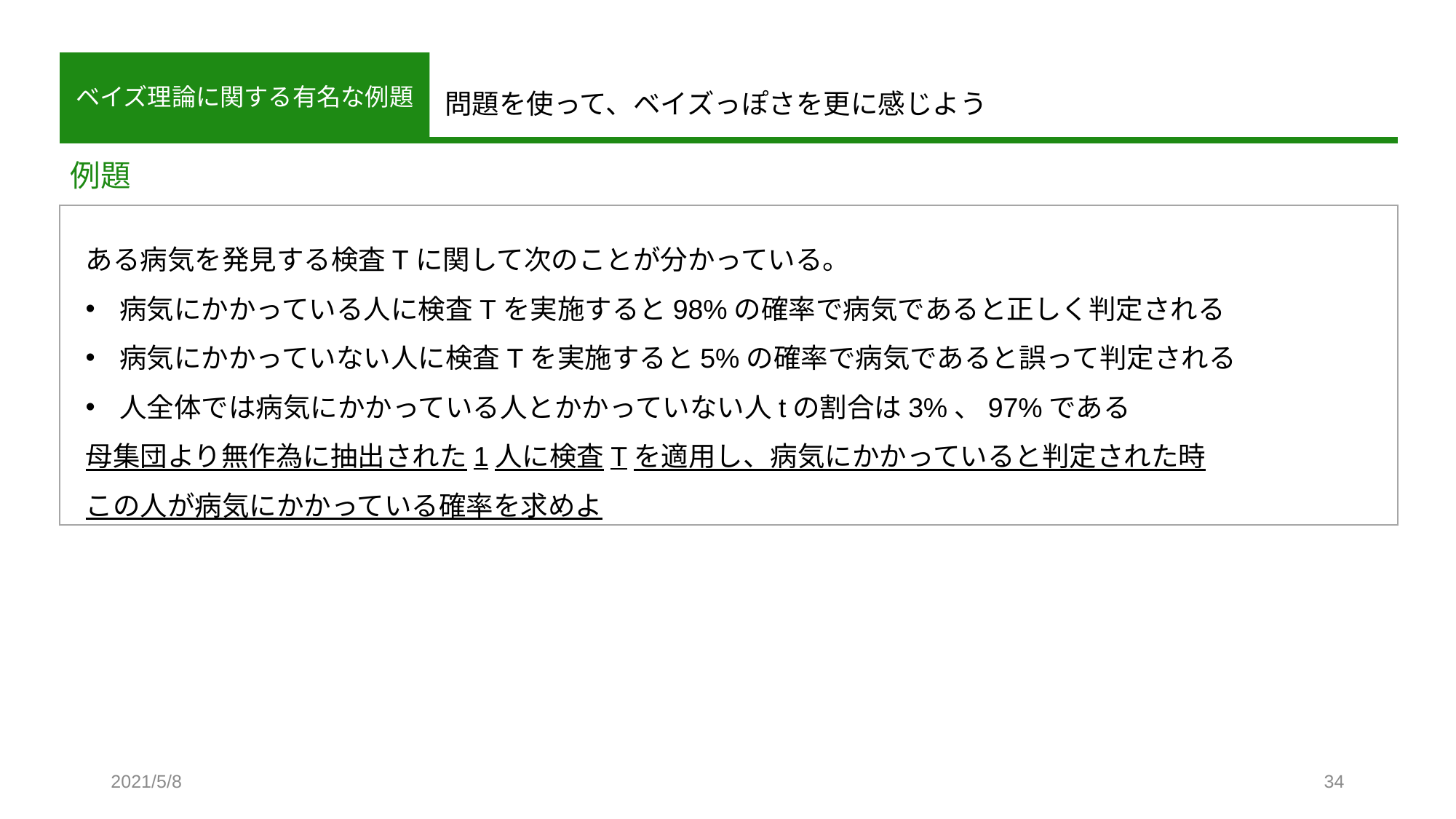

ベイズ理論に関する有名な例題
問題を使って、ベイズっぽさを更に感じよう
例題

ある病気を発見する検査Tに関して次のことが分かっている。
病気にかかっている人に検査Tを実施すると98%の確率で病気であると正しく判定される
病気にかかっていない人に検査Tを実施すると5%の確率で病気であると誤って判定される
人全体では病気にかかっている人とかかっていない人tの割合は3%、97%である
母集団より無作為に抽出された1人に検査Tを適用し、病気にかかっていると判定された時
この人が病気にかかっている確率を求めよ
2021/5/8
34